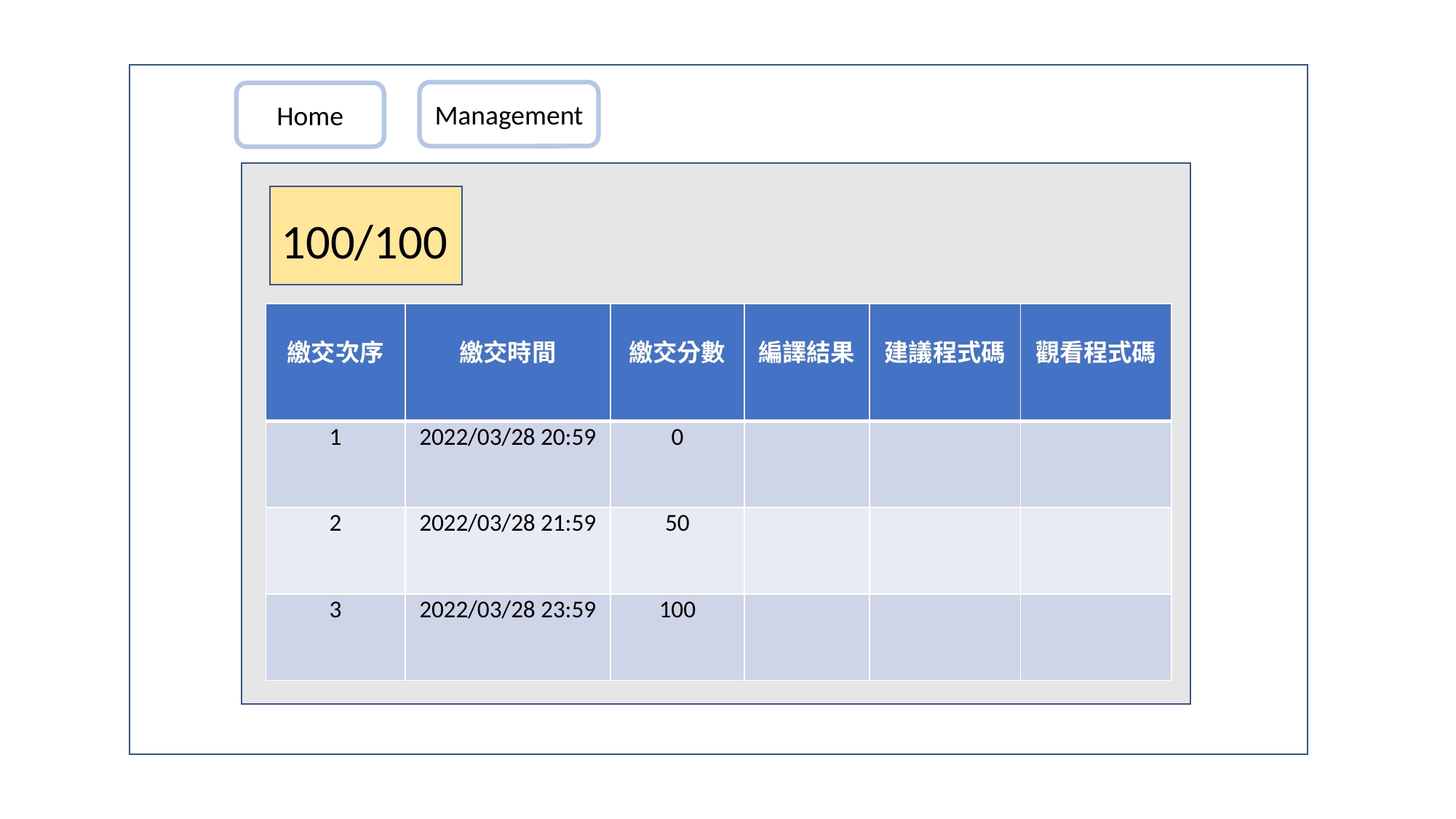

Management
Home

100/100
| 繳交次序 | 繳交時間 | 繳交分數 | 編譯結果 | 建議程式碼 | 觀看程式碼 |
| --- | --- | --- | --- | --- | --- |
| 1 | 2022/03/28 20:59 | 0 |  |  |  |
| 2 | 2022/03/28 21:59 | 50 |  |  |  |
| 3 | 2022/03/28 23:59 | 100 |  |  |  |